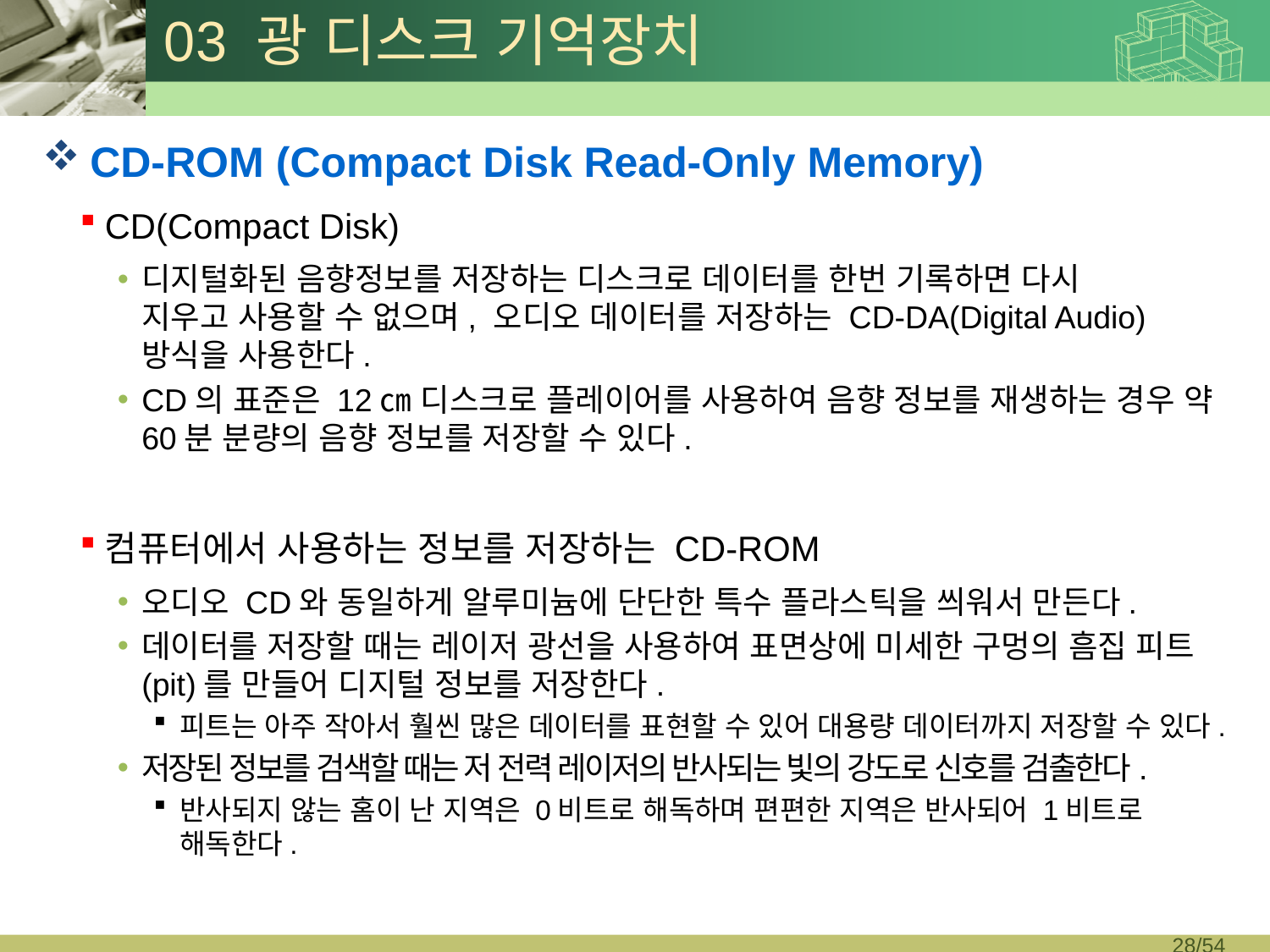

# 03 광 디스크 기억장치
CD-ROM (Compact Disk Read-Only Memory)
CD(Compact Disk)
디지털화된 음향정보를 저장하는 디스크로 데이터를 한번 기록하면 다시
지우고 사용할 수 없으며, 오디오 데이터를 저장하는 CD-DA(Digital Audio)
방식을 사용한다.
CD의 표준은 12㎝ 디스크로 플레이어를 사용하여 음향 정보를 재생하는 경우 약 60분 분량의 음향 정보를 저장할 수 있다.

컴퓨터에서 사용하는 정보를 저장하는 CD-ROM
오디오 CD와 동일하게 알루미늄에 단단한 특수 플라스틱을 씌워서 만든다.
데이터를 저장할 때는 레이저 광선을 사용하여 표면상에 미세한 구멍의 흠집 피트(pit)를 만들어 디지털 정보를 저장한다.
피트는 아주 작아서 훨씬 많은 데이터를 표현할 수 있어 대용량 데이터까지 저장할 수 있다.
저장된 정보를 검색할 때는 저 전력 레이저의 반사되는 빛의 강도로 신호를 검출한다.
반사되지 않는 홈이 난 지역은 0비트로 해독하며 편편한 지역은 반사되어 1비트로 해독한다.